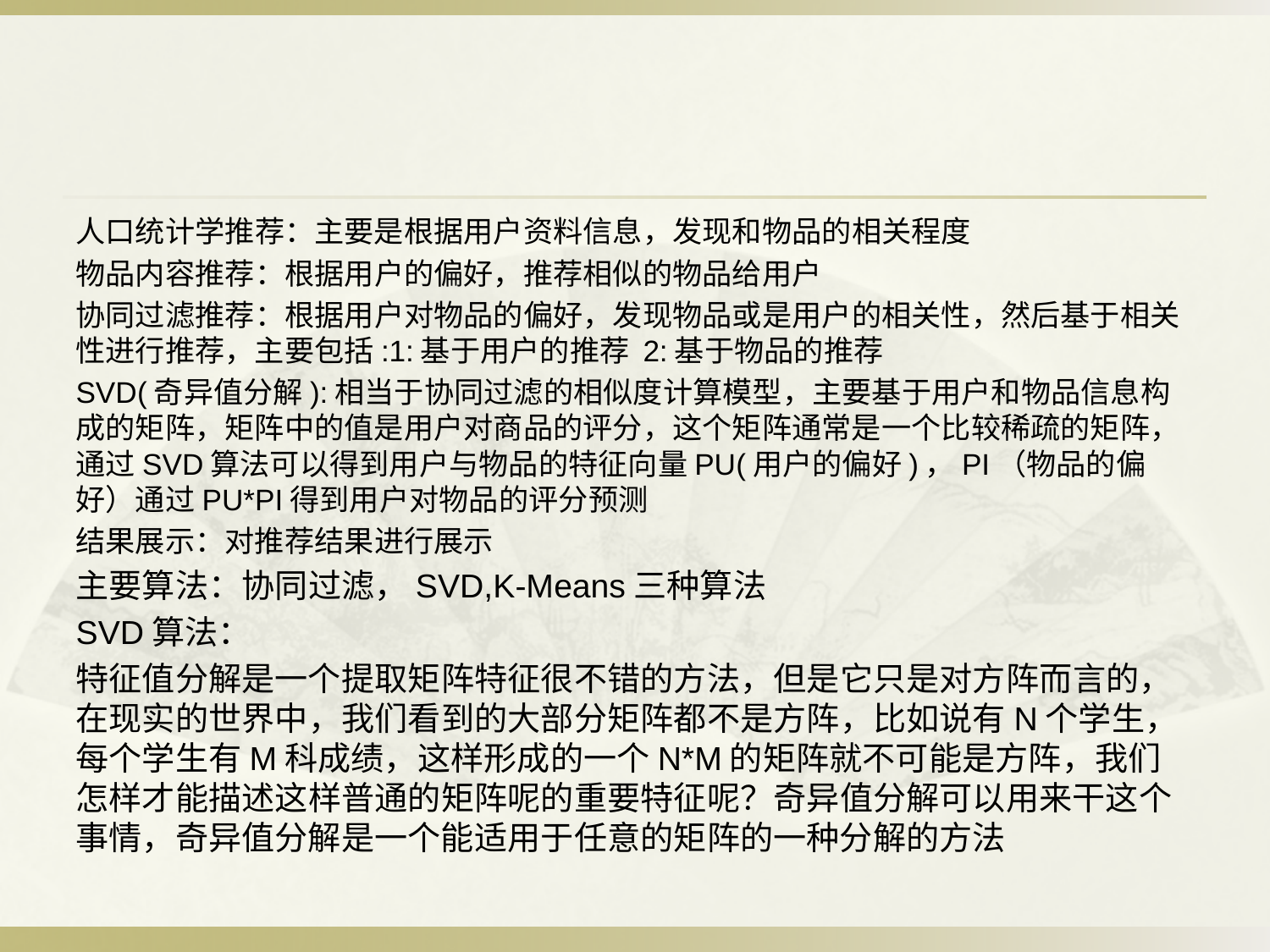

#
人口统计学推荐：主要是根据用户资料信息，发现和物品的相关程度
物品内容推荐：根据用户的偏好，推荐相似的物品给用户
协同过滤推荐：根据用户对物品的偏好，发现物品或是用户的相关性，然后基于相关性进行推荐，主要包括:1:基于用户的推荐 2:基于物品的推荐
SVD(奇异值分解):相当于协同过滤的相似度计算模型，主要基于用户和物品信息构成的矩阵，矩阵中的值是用户对商品的评分，这个矩阵通常是一个比较稀疏的矩阵，通过SVD算法可以得到用户与物品的特征向量PU(用户的偏好)，PI（物品的偏好）通过PU*PI得到用户对物品的评分预测
结果展示：对推荐结果进行展示
主要算法：协同过滤，SVD,K-Means三种算法
SVD算法：
特征值分解是一个提取矩阵特征很不错的方法，但是它只是对方阵而言的，在现实的世界中，我们看到的大部分矩阵都不是方阵，比如说有N个学生，每个学生有M科成绩，这样形成的一个N*M的矩阵就不可能是方阵，我们怎样才能描述这样普通的矩阵呢的重要特征呢？奇异值分解可以用来干这个事情，奇异值分解是一个能适用于任意的矩阵的一种分解的方法